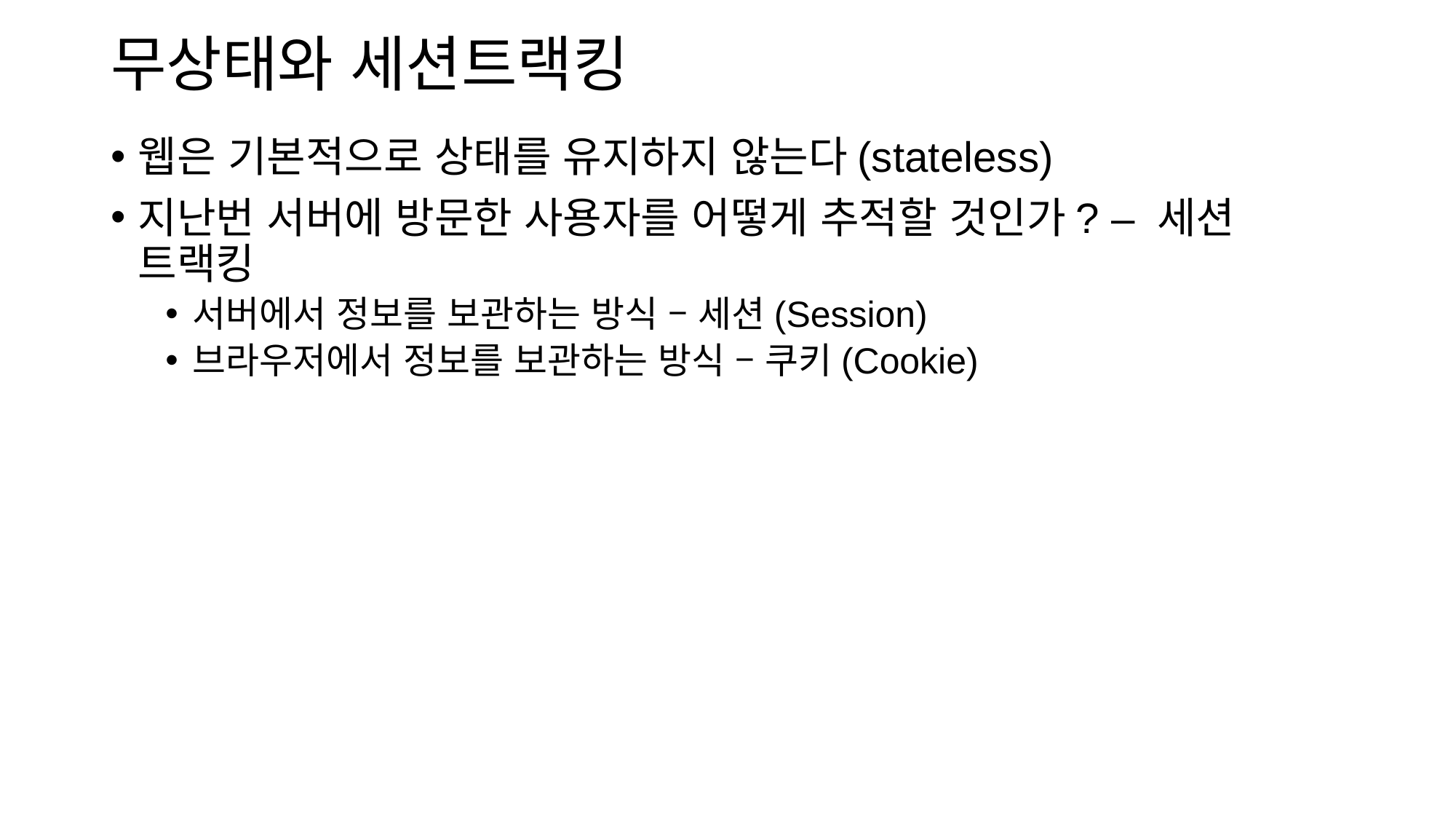

# 무상태와 세션트랙킹
웹은 기본적으로 상태를 유지하지 않는다(stateless)
지난번 서버에 방문한 사용자를 어떻게 추적할 것인가? – 세션 트랙킹
서버에서 정보를 보관하는 방식 – 세션(Session)
브라우저에서 정보를 보관하는 방식 – 쿠키(Cookie)